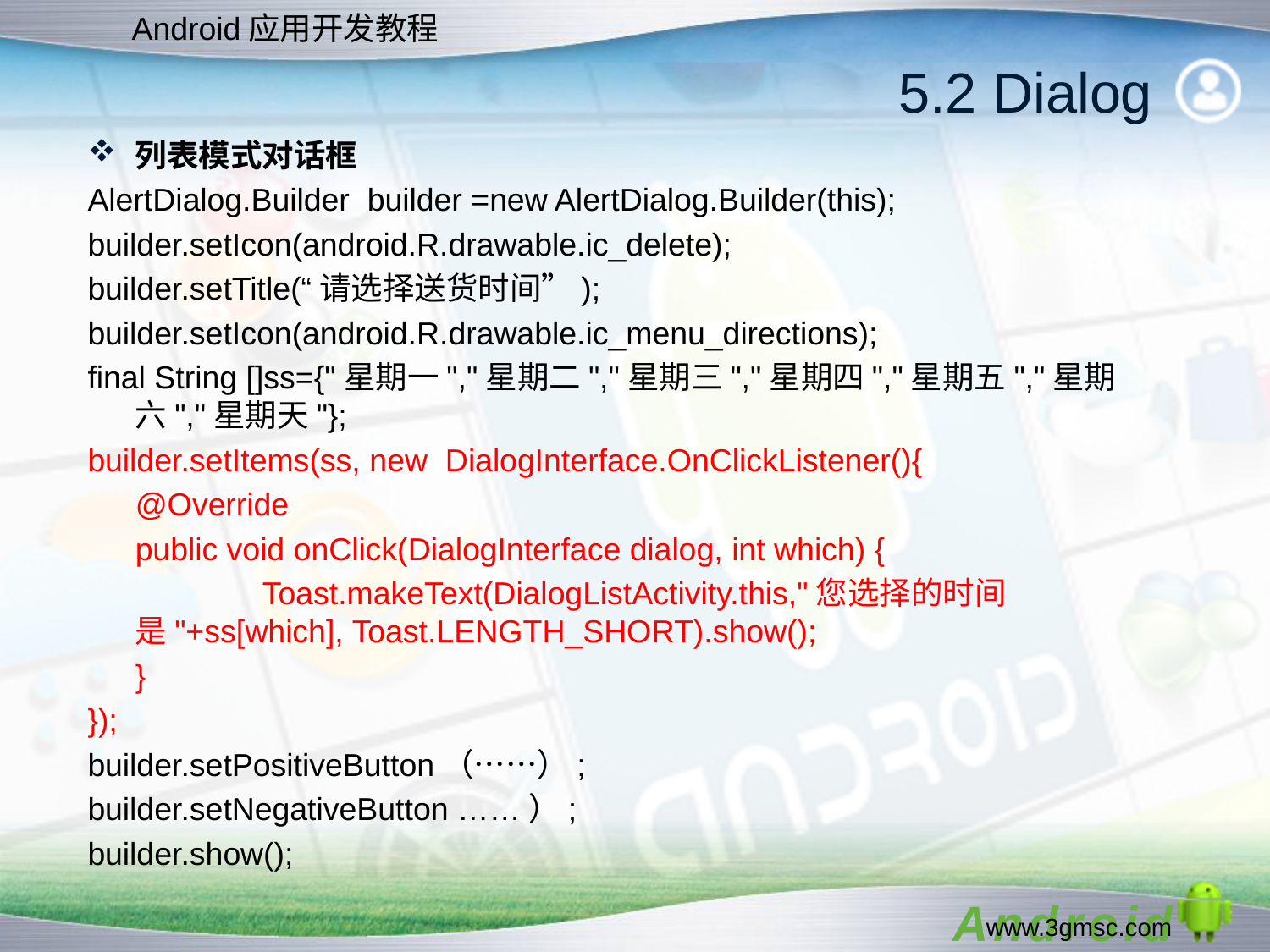

# 5.2 Dialog
列表模式对话框
AlertDialog.Builder  builder =new AlertDialog.Builder(this);
builder.setIcon(android.R.drawable.ic_delete);
builder.setTitle(“请选择送货时间”);
builder.setIcon(android.R.drawable.ic_menu_directions);
final String []ss={"星期一","星期二","星期三","星期四","星期五","星期六","星期天"};
builder.setItems(ss, new  DialogInterface.OnClickListener(){
	@Override
	public void onClick(DialogInterface dialog, int which) {
		Toast.makeText(DialogListActivity.this,"您选择的时间是"+ss[which], Toast.LENGTH_SHORT).show();
	}
});
builder.setPositiveButton（……）;
builder.setNegativeButton ……）;
builder.show();
www.3gmsc.com